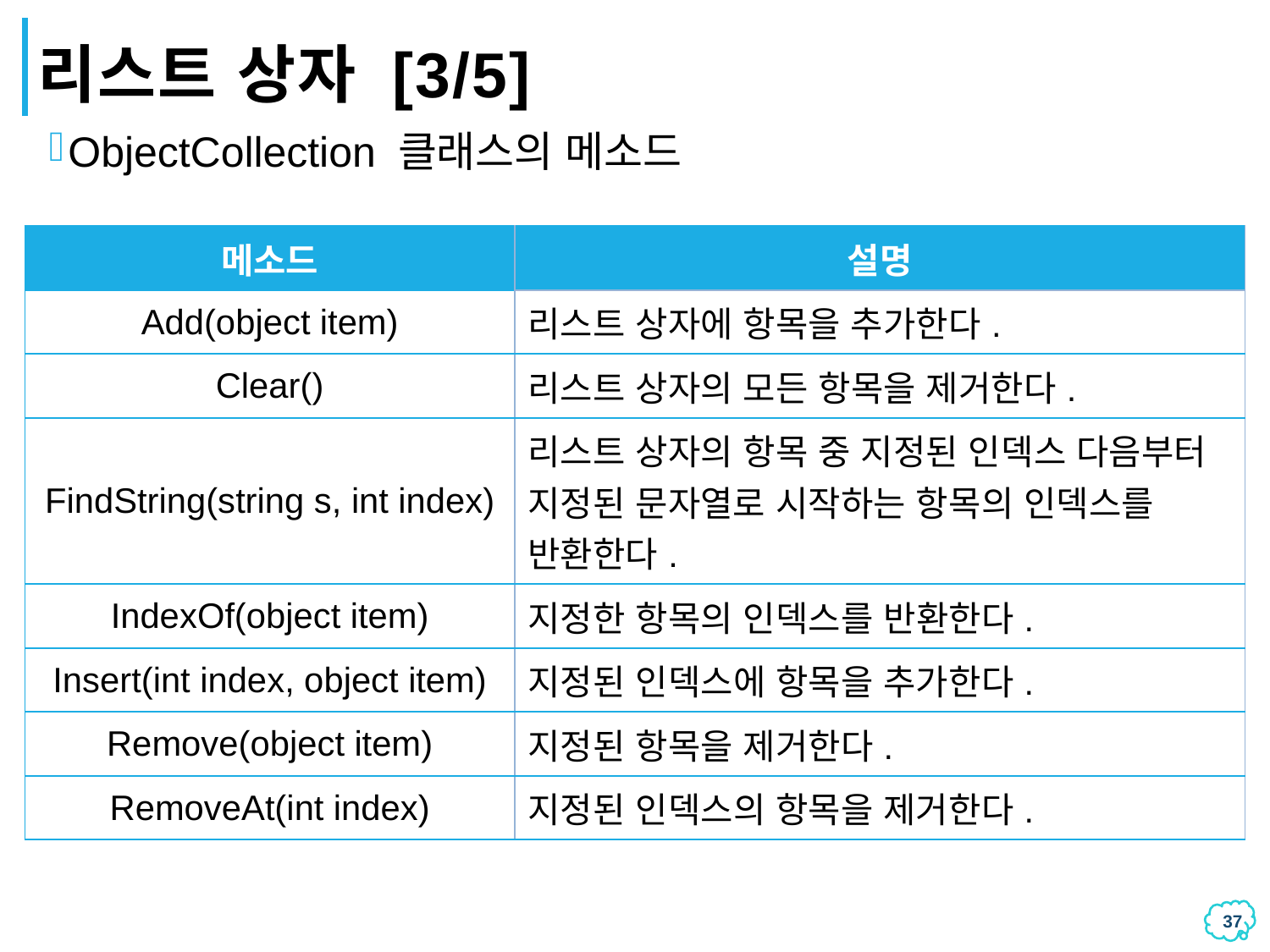

# 리스트 상자 [3/5]
ObjectCollection 클래스의 메소드
| 메소드 | 설명 |
| --- | --- |
| Add(object item) | 리스트 상자에 항목을 추가한다. |
| Clear() | 리스트 상자의 모든 항목을 제거한다. |
| FindString(string s, int index) | 리스트 상자의 항목 중 지정된 인덱스 다음부터 지정된 문자열로 시작하는 항목의 인덱스를 반환한다. |
| IndexOf(object item) | 지정한 항목의 인덱스를 반환한다. |
| Insert(int index, object item) | 지정된 인덱스에 항목을 추가한다. |
| Remove(object item) | 지정된 항목을 제거한다. |
| RemoveAt(int index) | 지정된 인덱스의 항목을 제거한다. |
37